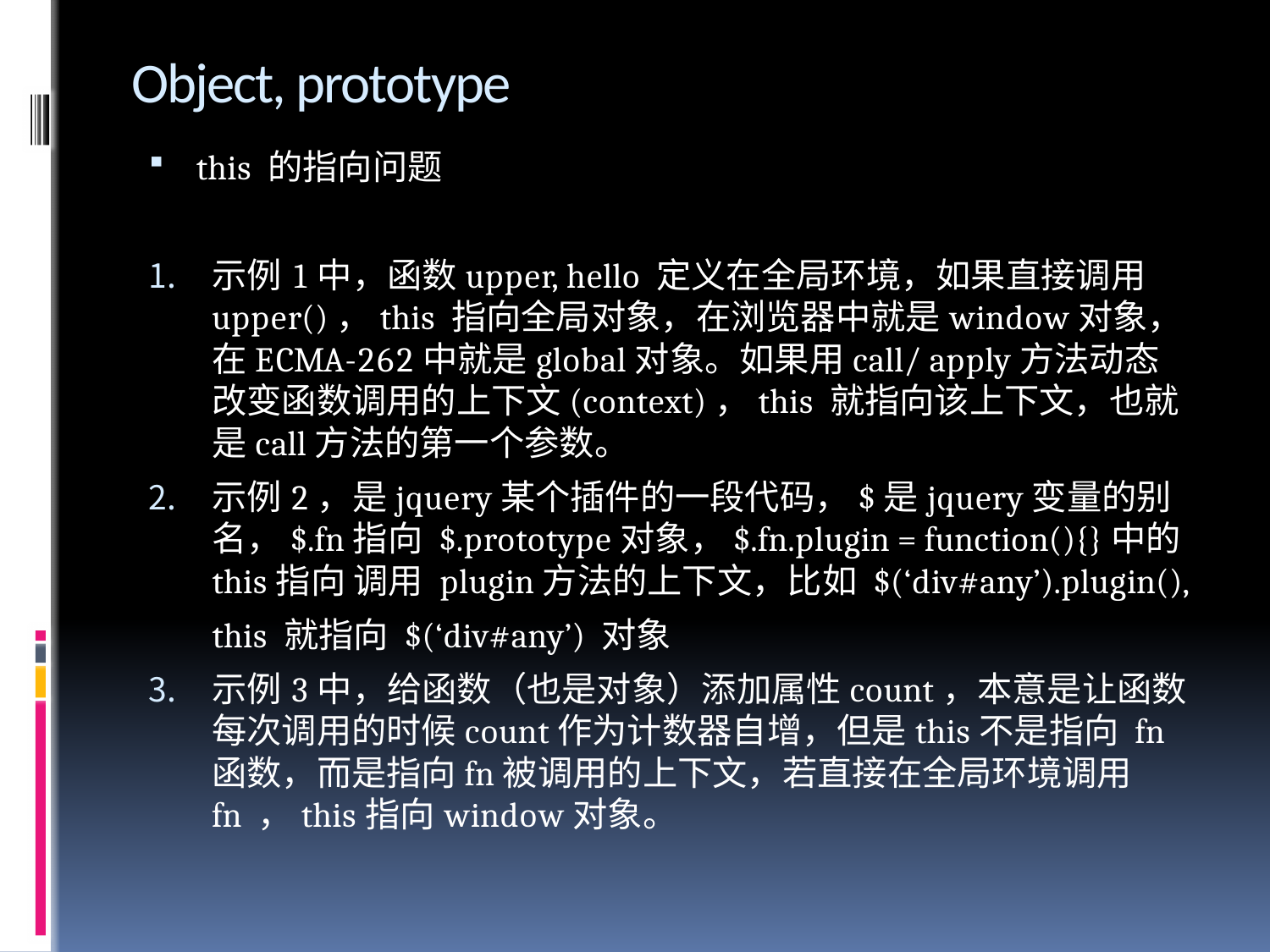

# Object, prototype
this 的指向问题

示例1中，函数upper, hello 定义在全局环境，如果直接调用upper()，this 指向全局对象，在浏览器中就是window对象，在ECMA-262中就是global对象。如果用call/ apply方法动态改变函数调用的上下文(context)，this 就指向该上下文，也就是call方法的第一个参数。
示例2，是jquery某个插件的一段代码，$是jquery变量的别名，$.fn指向 $.prototype对象，$.fn.plugin = function(){}中的this指向 调用 plugin方法的上下文，比如 $(‘div#any’).plugin(),
	this 就指向 $(‘div#any’) 对象
示例3中，给函数（也是对象）添加属性count，本意是让函数每次调用的时候count作为计数器自增，但是this不是指向 fn函数，而是指向fn被调用的上下文，若直接在全局环境调用fn ，this指向window对象。